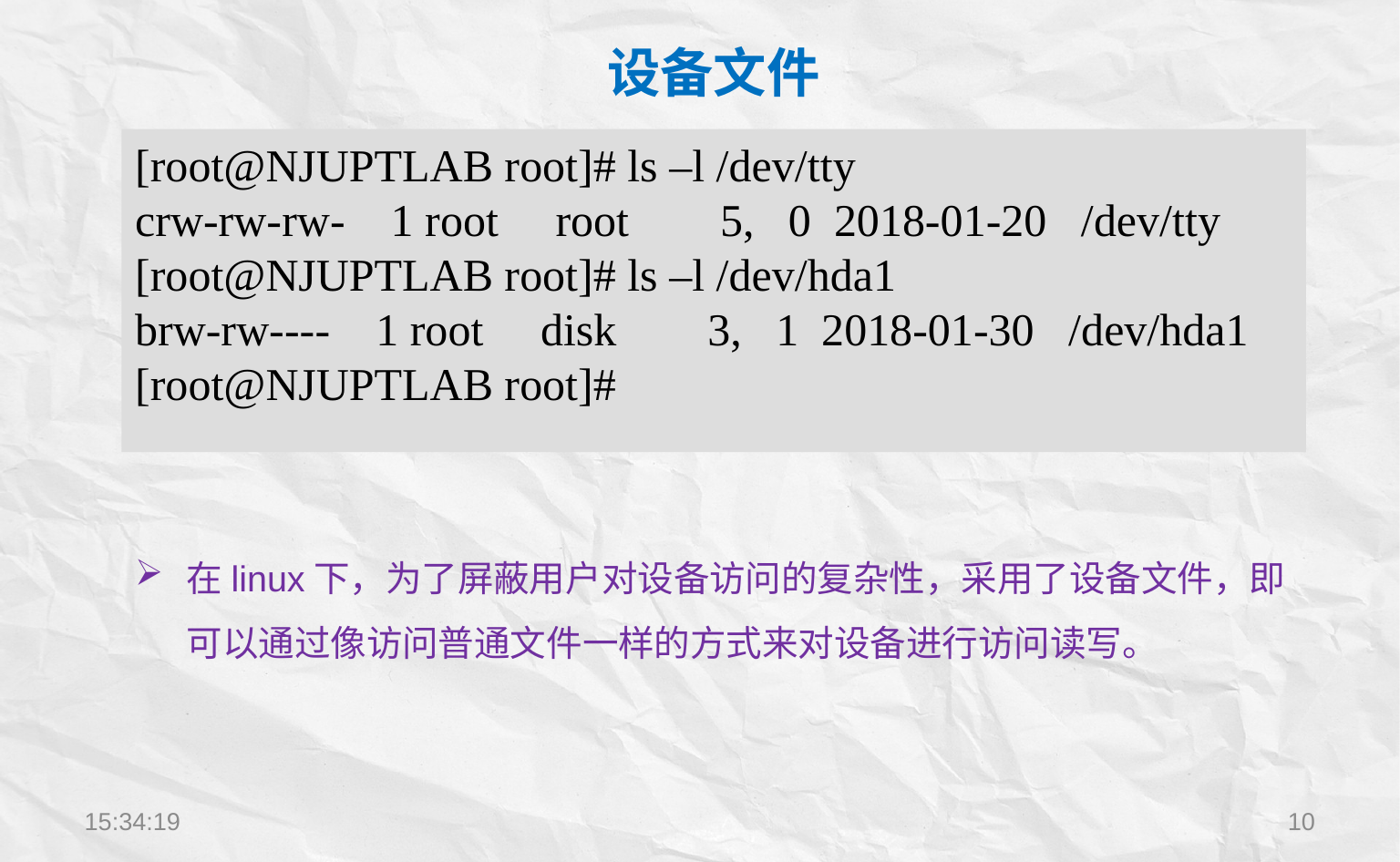

设备文件
[root@NJUPTLAB root]# ls –l /dev/tty
crw-rw-rw-    1 root     root        5,   0  2018-01-20   /dev/tty
[root@NJUPTLAB root]# ls –l /dev/hda1
brw-rw----    1 root     disk        3,   1  2018-01-30   /dev/hda1
[root@NJUPTLAB root]#

在linux下，为了屏蔽用户对设备访问的复杂性，采用了设备文件，即可以通过像访问普通文件一样的方式来对设备进行访问读写。
15:34:19
10